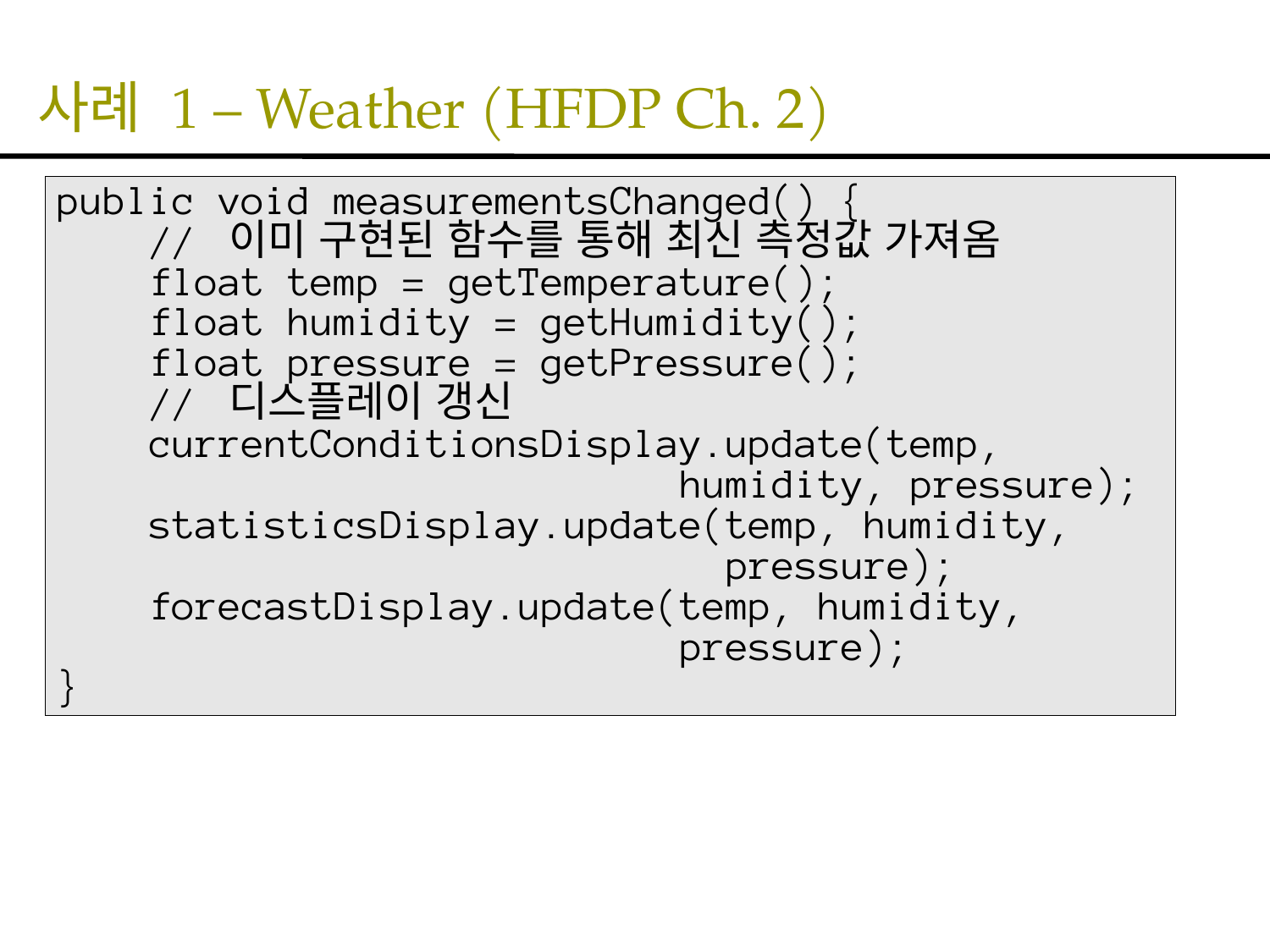

# 사례 1 – Weather (HFDP Ch. 2)
public void measurementsChanged() {
    // 이미 구현된 함수를 통해 최신 측정값 가져옴
    float temp = getTemperature();
    float humidity = getHumidity();
    float pressure = getPressure();
    // 디스플레이 갱신
    currentConditionsDisplay.update(temp,
                           humidity, pressure);
    statisticsDisplay.update(temp, humidity,
                             pressure);
    forecastDisplay.update(temp, humidity,
                           pressure);
}